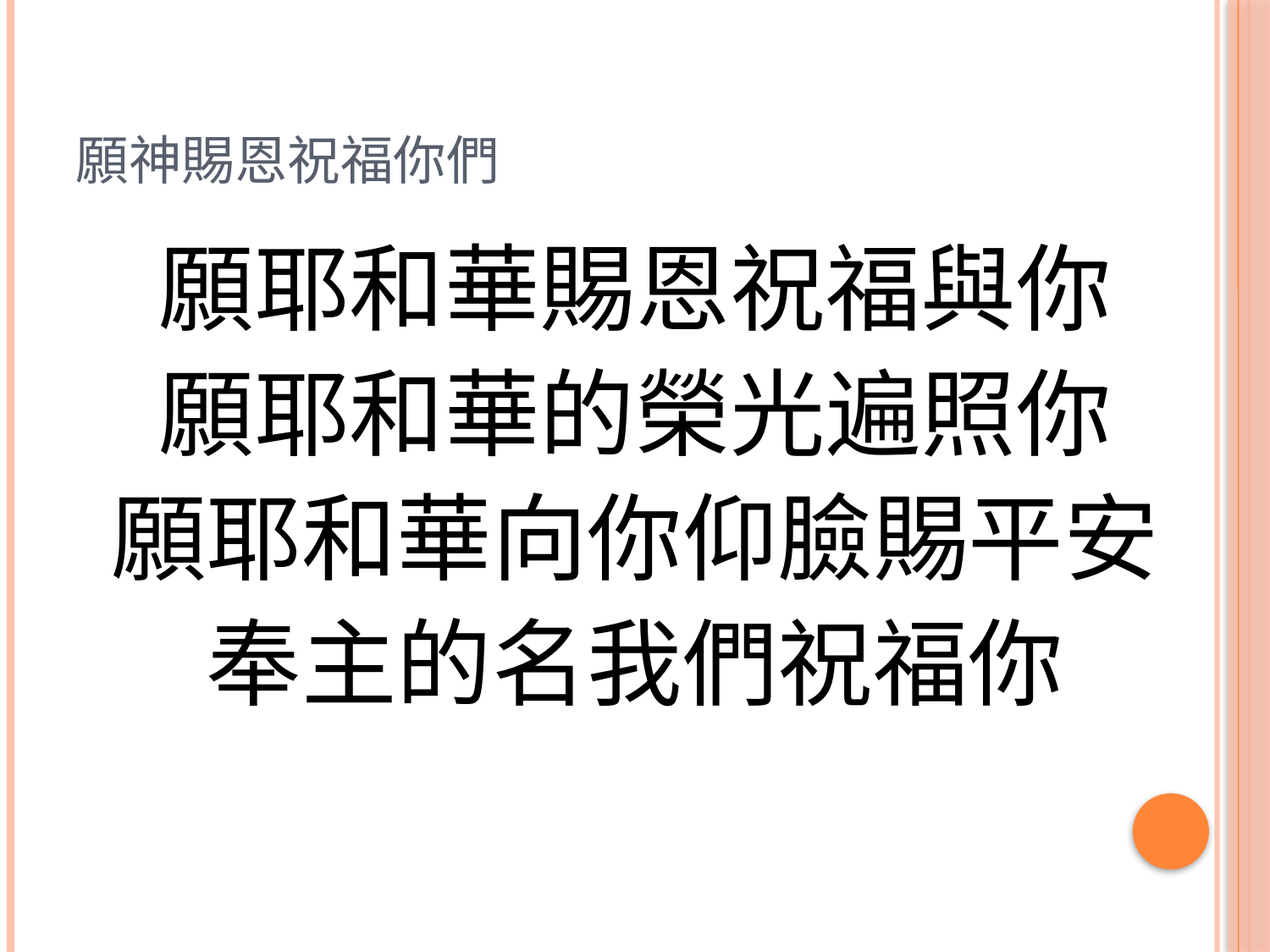

# 願神賜恩祝福你們
願耶和華賜恩祝福與你
願耶和華的榮光遍照你
願耶和華向你仰臉賜平安
奉主的名我們祝福你